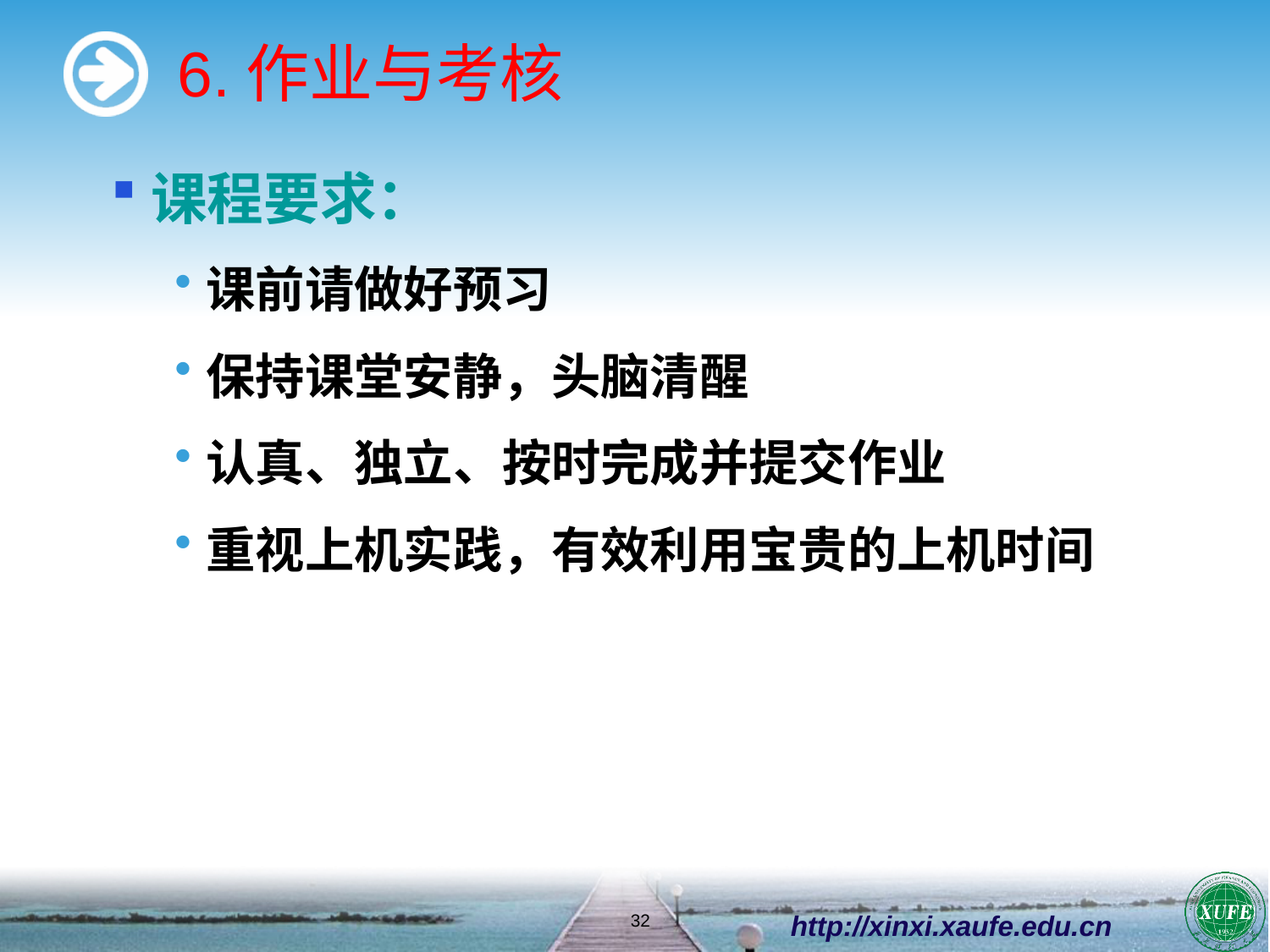

# 6.作业与考核
课程要求：
课前请做好预习
保持课堂安静，头脑清醒
认真、独立、按时完成并提交作业
重视上机实践，有效利用宝贵的上机时间
http://xinxi.xaufe.edu.cn
32